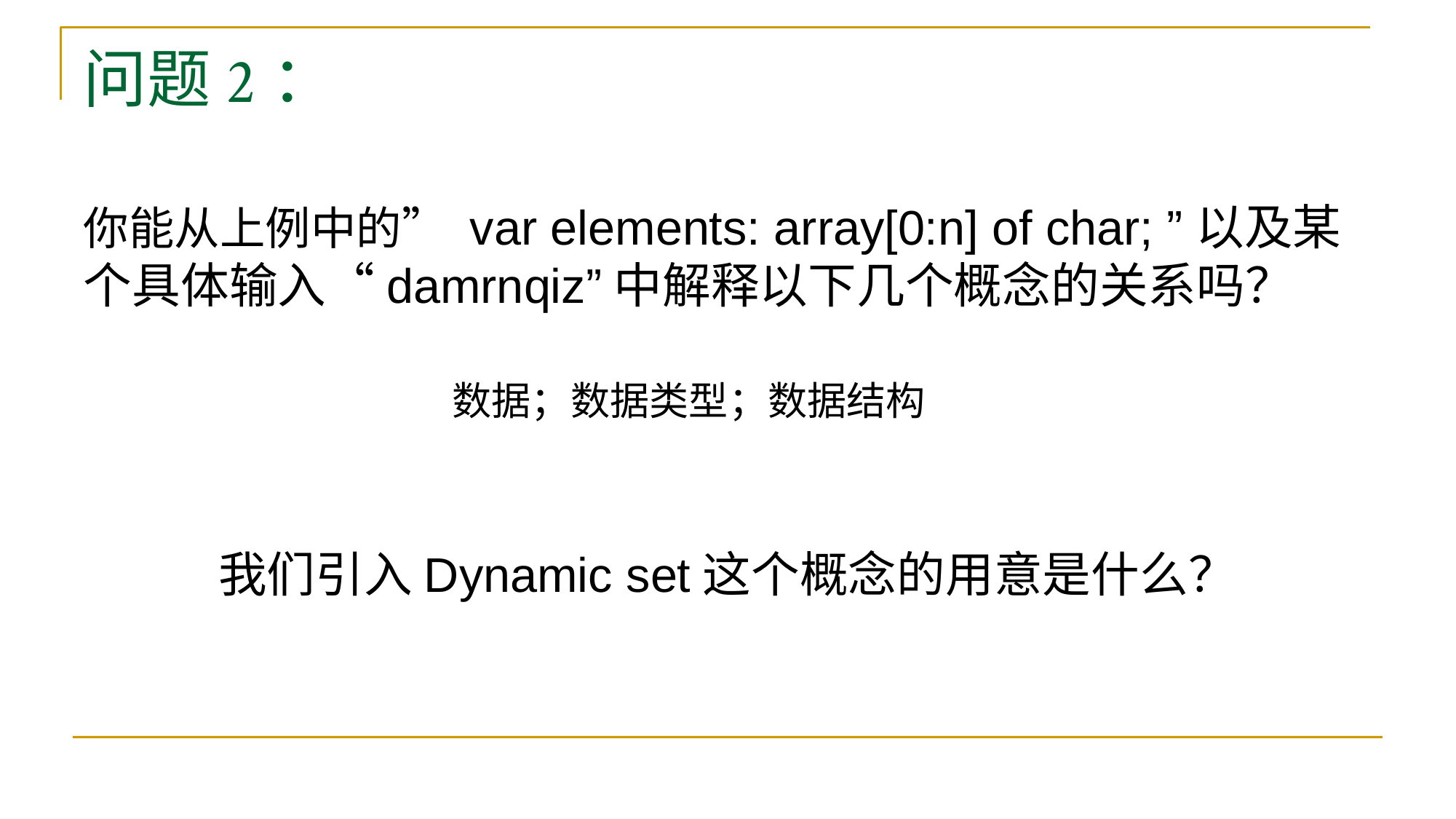

# 问题2：
你能从上例中的” var elements: array[0:n] of char; ”以及某个具体输入“damrnqiz”中解释以下几个概念的关系吗？

			数据；数据类型；数据结构
我们引入Dynamic set这个概念的用意是什么？